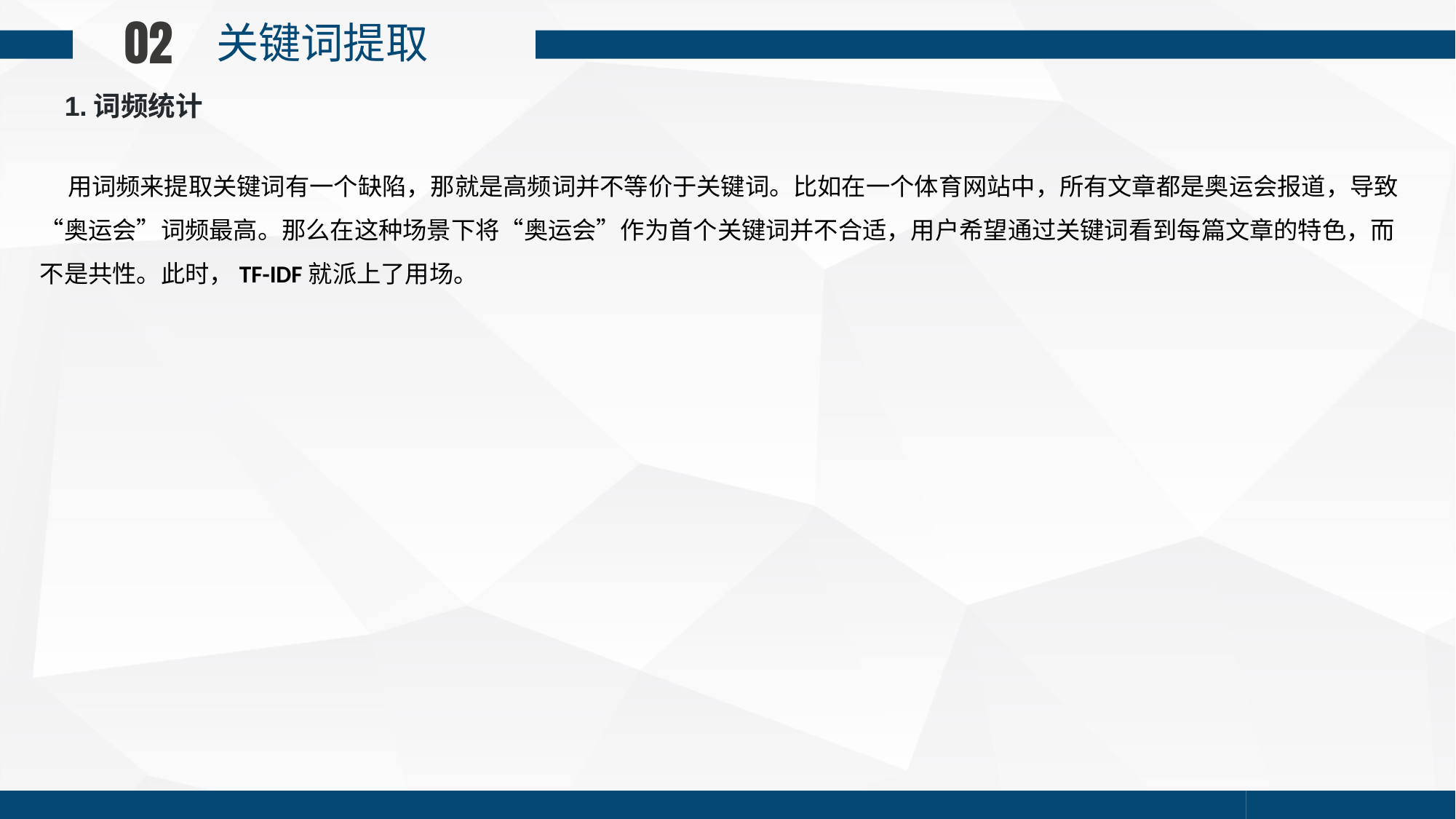

02
 关键词提取

1.词频统计
    用词频来提取关键词有一个缺陷，那就是高频词并不等价于关键词。比如在一个体育网站中，所有文章都是奥运会报道，导致“奥运会”词频最高。那么在这种场景下将“奥运会”作为首个关键词并不合适，用户希望通过关键词看到每篇文章的特色，而不是共性。此时，TF-IDF就派上了用场。